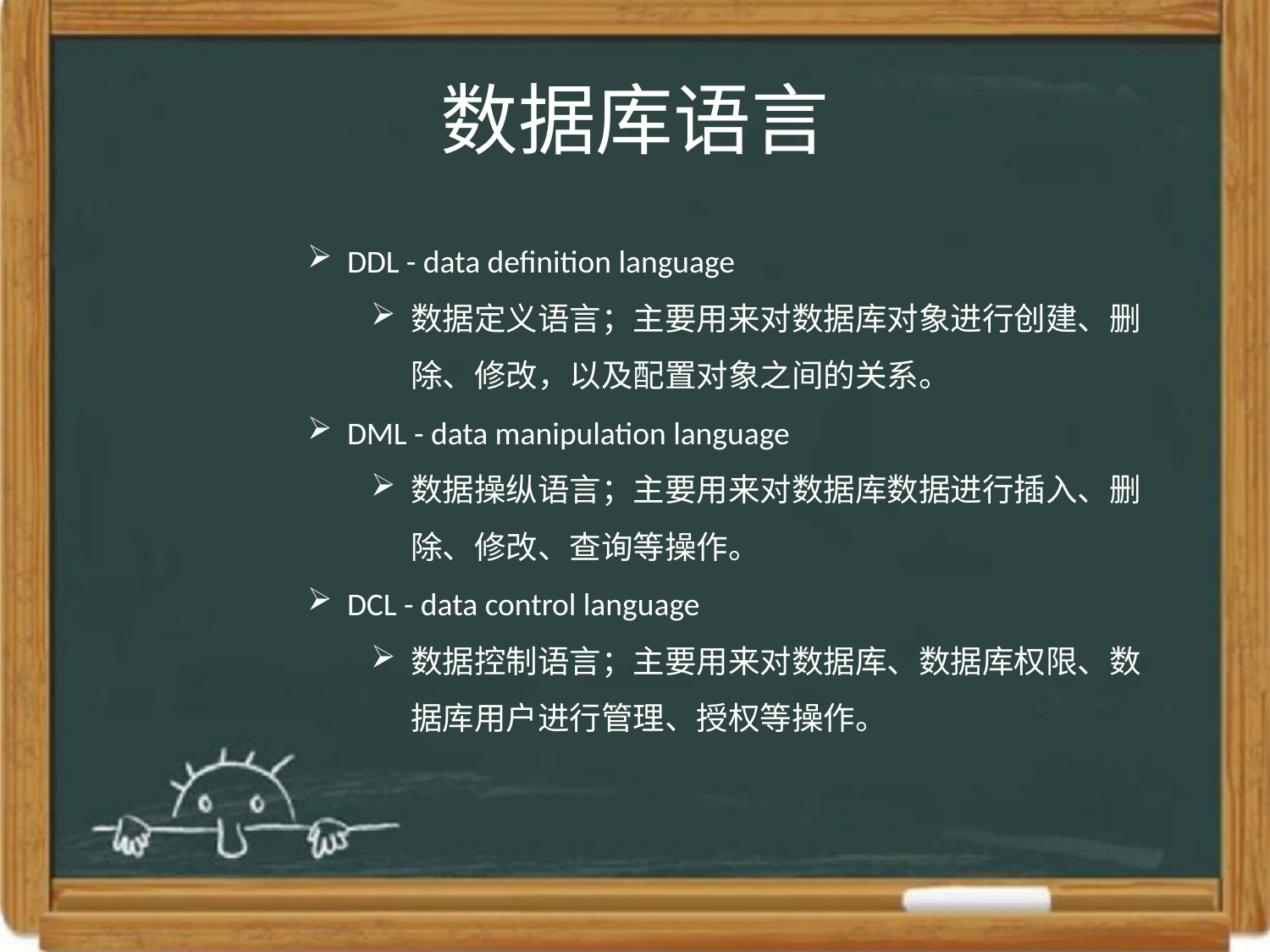

# 数据库语言
DDL - data definition language
数据定义语言；主要用来对数据库对象进行创建、删除、修改，以及配置对象之间的关系。
DML - data manipulation language
数据操纵语言；主要用来对数据库数据进行插入、删除、修改、查询等操作。
DCL - data control language
数据控制语言；主要用来对数据库、数据库权限、数据库用户进行管理、授权等操作。